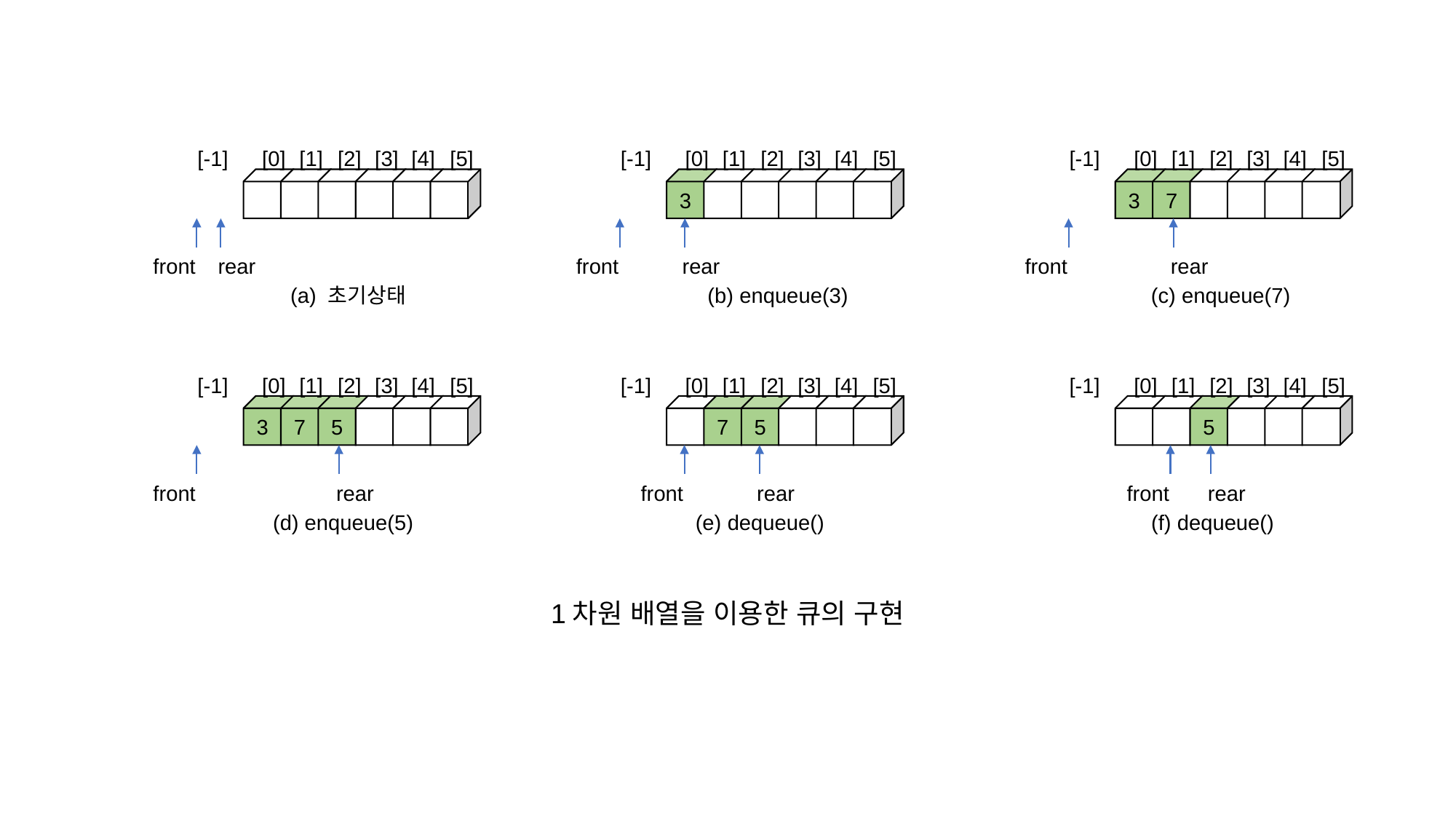

[-1]
[0]
[1]
[2]
[3]
[4]
[5]
[-1]
[0]
[1]
[2]
[3]
[4]
[5]
[-1]
[0]
[1]
[2]
[3]
[4]
[5]

7

3

3

front
rear
front
rear
front
rear
(a) 초기상태
(b) enqueue(3)
(c) enqueue(7)
[-1]
[0]
[1]
[2]
[3]
[4]
[5]
[-1]
[0]
[1]
[2]
[3]
[4]
[5]
[-1]
[0]
[1]
[2]
[3]
[4]
[5]
7
5

7
5

5

3

front
rear
front
rear
front
rear
(d) enqueue(5)
(e) dequeue()
(f) dequeue()
1차원 배열을 이용한 큐의 구현